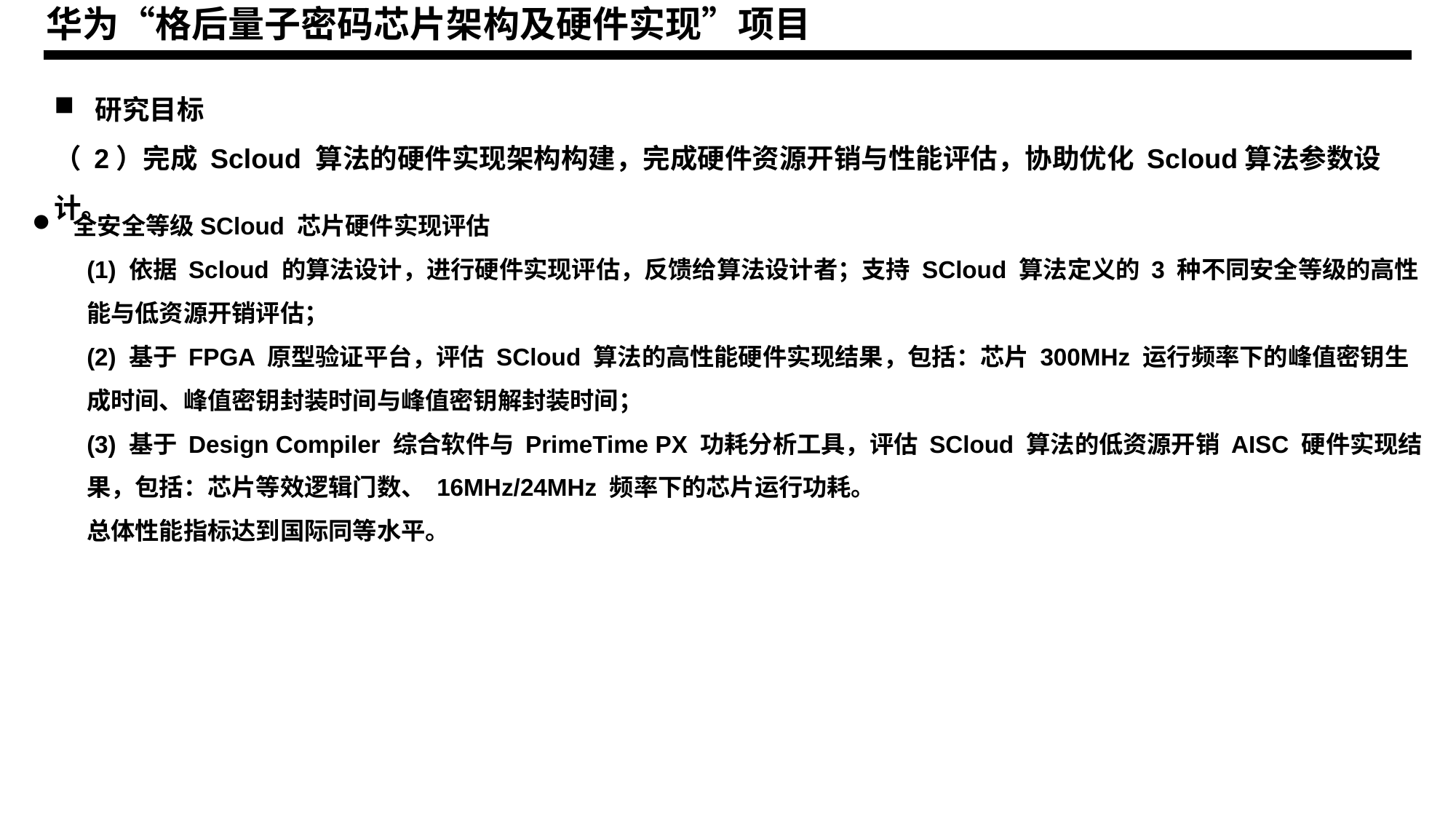

华为“格后量子密码芯片架构及硬件实现”项目
研究目标
（ 2）完成 Scloud 算法的硬件实现架构构建，完成硬件资源开销与性能评估，协助优化 Scloud算法参数设计。
全安全等级SCloud 芯片硬件实现评估
(1) 依据 Scloud 的算法设计，进行硬件实现评估，反馈给算法设计者；支持 SCloud 算法定义的 3 种不同安全等级的高性能与低资源开销评估；
(2) 基于 FPGA 原型验证平台，评估 SCloud 算法的高性能硬件实现结果，包括：芯片 300MHz 运行频率下的峰值密钥生成时间、峰值密钥封装时间与峰值密钥解封装时间；
(3) 基于 Design Compiler 综合软件与 PrimeTime PX 功耗分析工具，评估 SCloud 算法的低资源开销 AISC 硬件实现结果，包括：芯片等效逻辑门数、 16MHz/24MHz 频率下的芯片运行功耗。
总体性能指标达到国际同等水平。